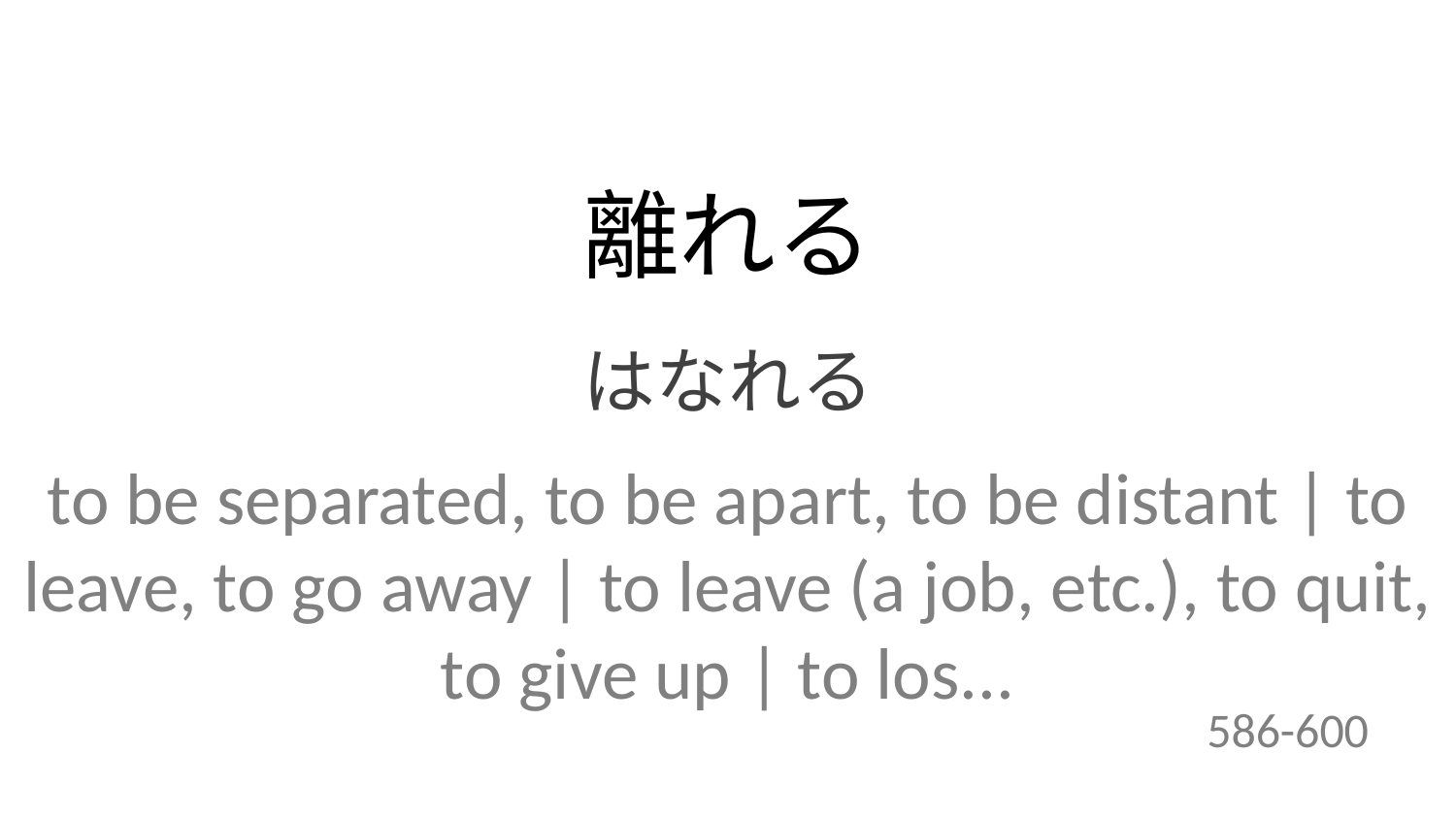

離れる

はなれる
to be separated, to be apart, to be distant | to leave, to go away | to leave (a job, etc.), to quit, to give up | to los...
586-600